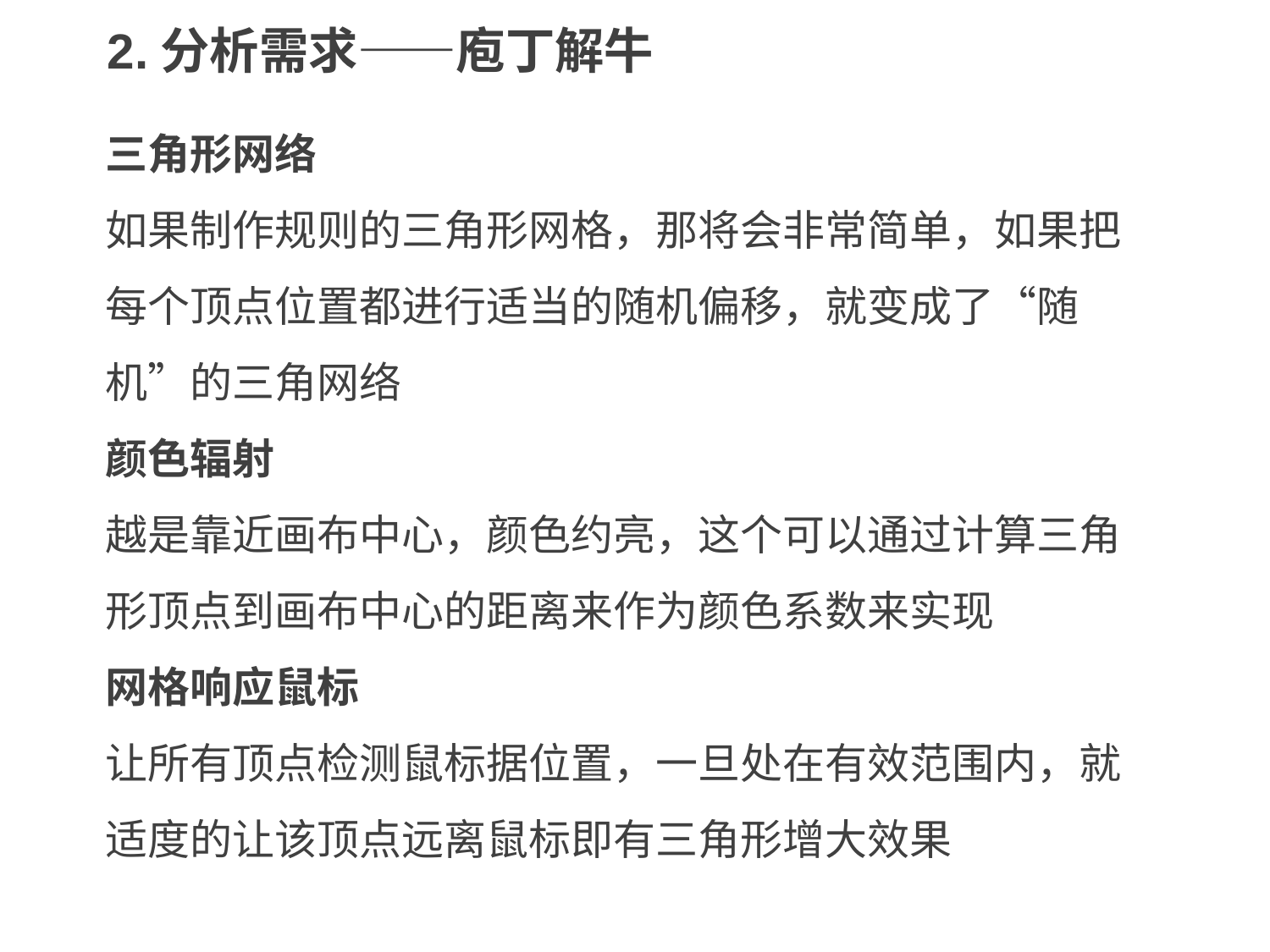

2.分析需求——庖丁解牛
三角形网络
如果制作规则的三角形网格，那将会非常简单，如果把每个顶点位置都进行适当的随机偏移，就变成了“随机”的三角网络
颜色辐射
越是靠近画布中心，颜色约亮，这个可以通过计算三角形顶点到画布中心的距离来作为颜色系数来实现
网格响应鼠标
让所有顶点检测鼠标据位置，一旦处在有效范围内，就适度的让该顶点远离鼠标即有三角形增大效果